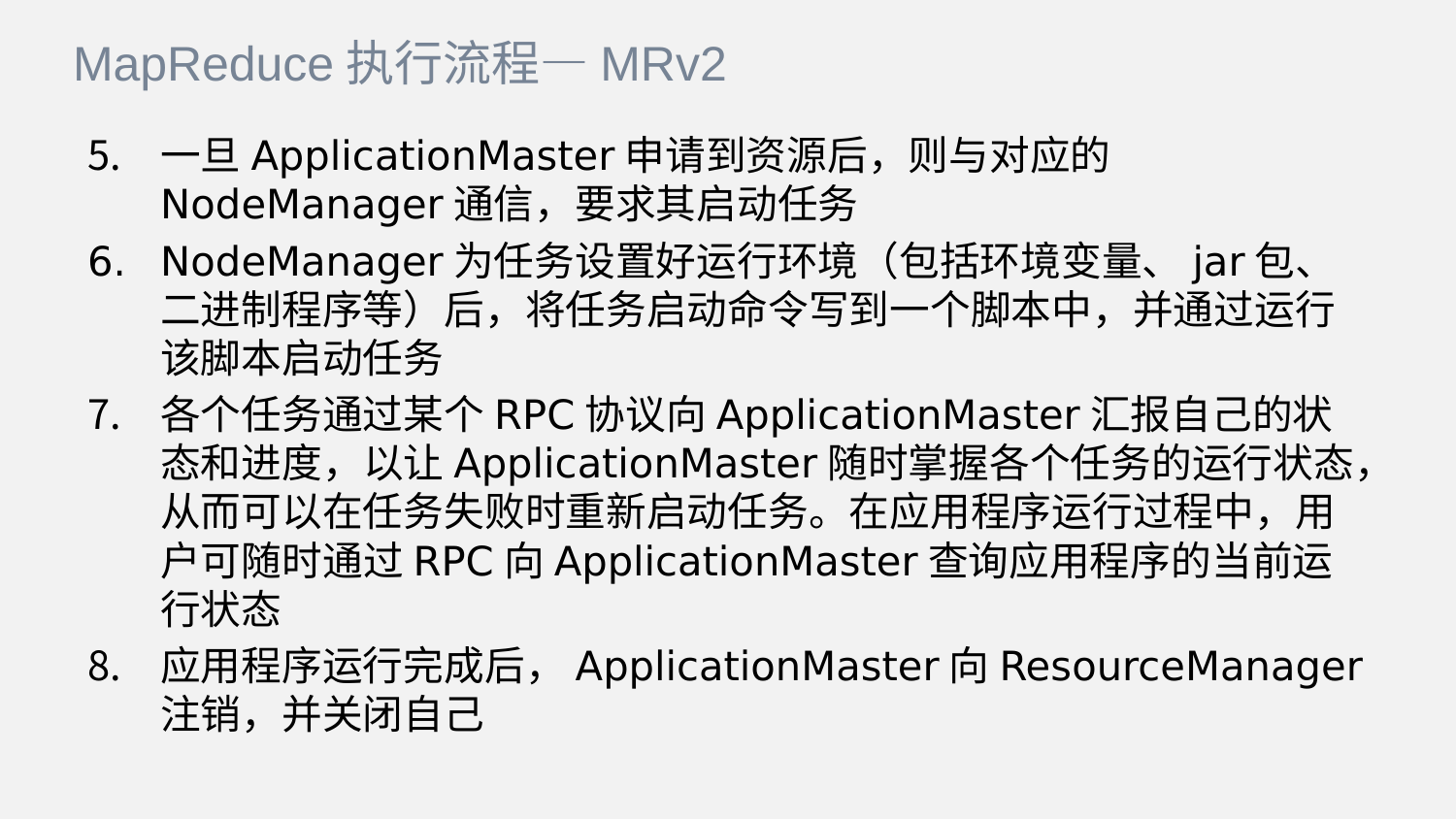

MapReduce执行流程—MRv2
一旦ApplicationMaster申请到资源后，则与对应的NodeManager通信，要求其启动任务
NodeManager为任务设置好运行环境（包括环境变量、jar包、二进制程序等）后，将任务启动命令写到一个脚本中，并通过运行该脚本启动任务
各个任务通过某个RPC协议向ApplicationMaster汇报自己的状态和进度，以让ApplicationMaster随时掌握各个任务的运行状态，从而可以在任务失败时重新启动任务。在应用程序运行过程中，用户可随时通过RPC向ApplicationMaster查询应用程序的当前运行状态
应用程序运行完成后，ApplicationMaster向ResourceManager注销，并关闭自己